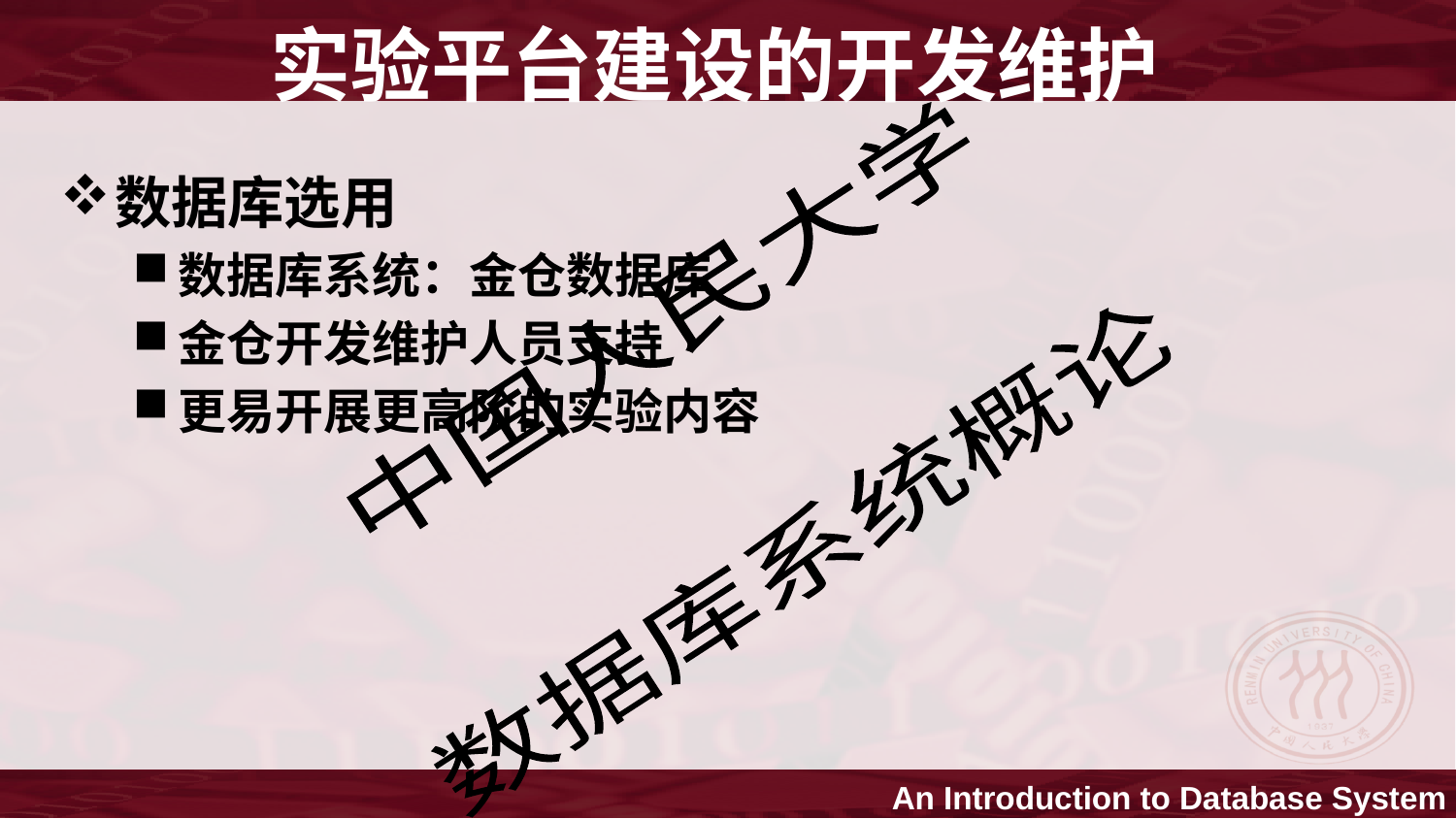

# 实验平台建设的开发维护
数据库选用
数据库系统：金仓数据库
金仓开发维护人员支持
更易开展更高阶的实验内容